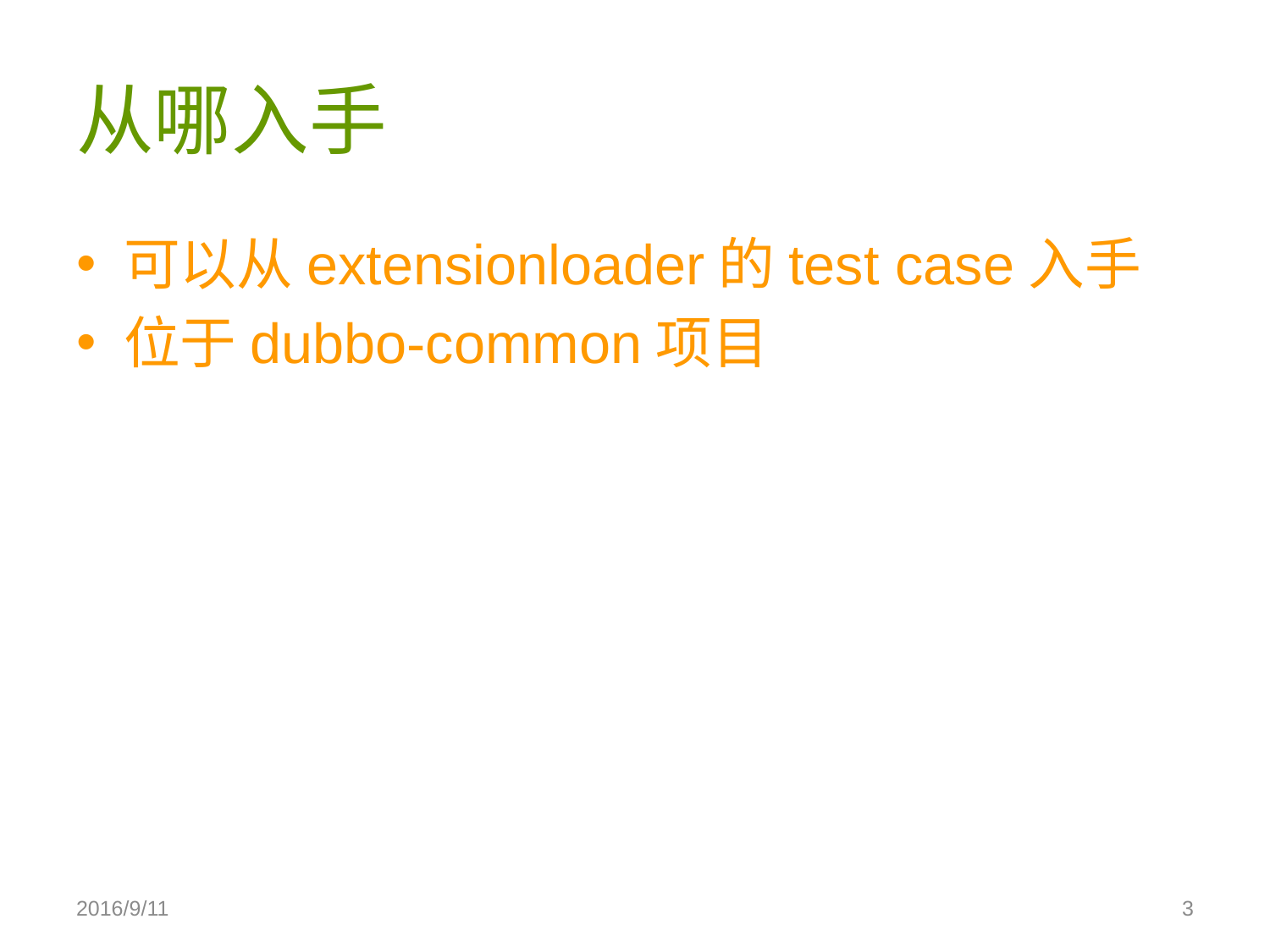

# 从哪入手
可以从extensionloader的test case入手
位于dubbo-common项目
2016/9/11
3